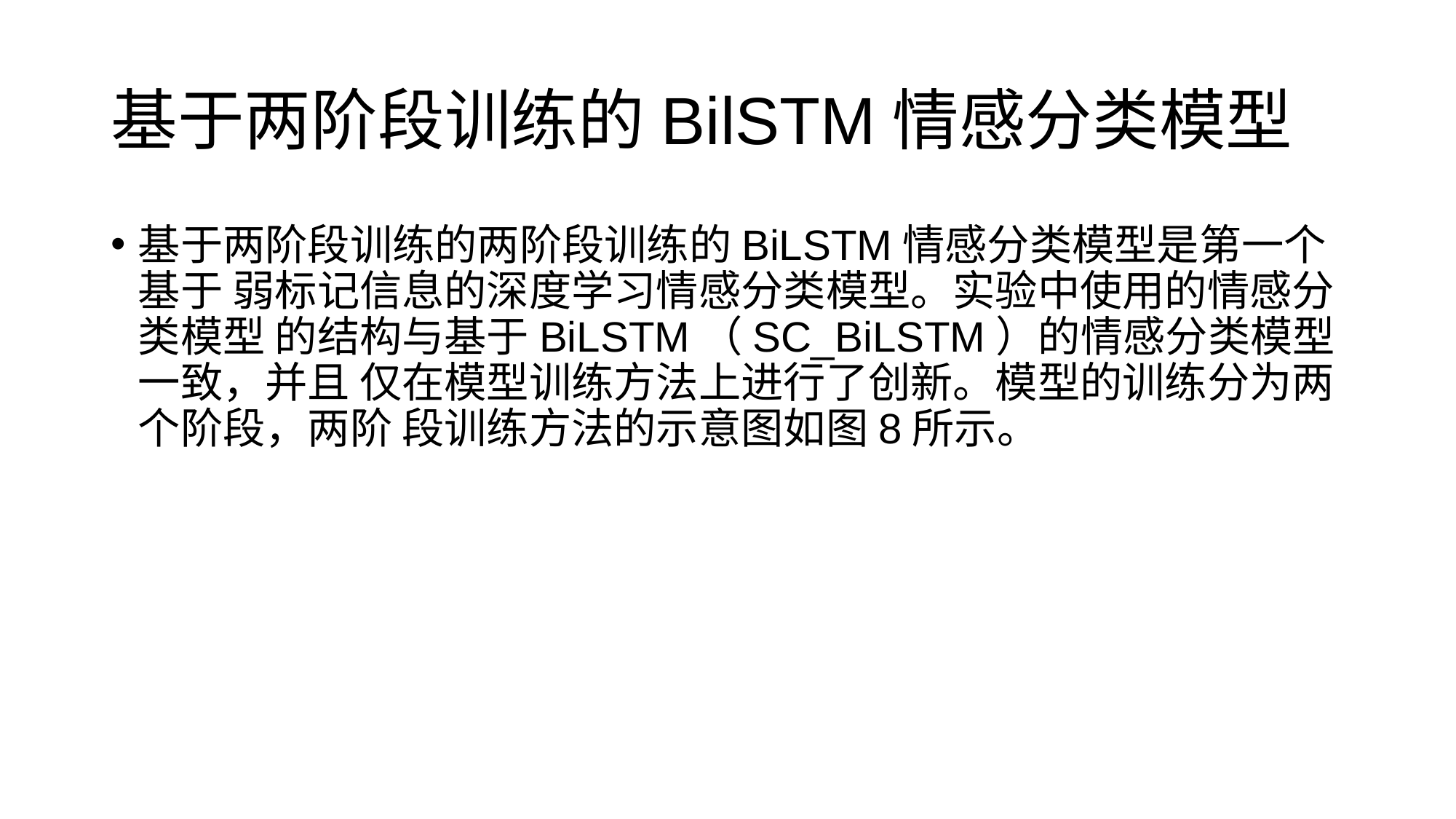

# 基于两阶段训练的BilSTM情感分类模型
基于两阶段训练的两阶段训练的BiLSTM情感分类模型是第一个基于 弱标记信息的深度学习情感分类模型。实验中使用的情感分类模型 的结构与基于BiLSTM（SC_BiLSTM）的情感分类模型一致，并且 仅在模型训练方法上进行了创新。模型的训练分为两个阶段，两阶 段训练方法的示意图如图8所示。